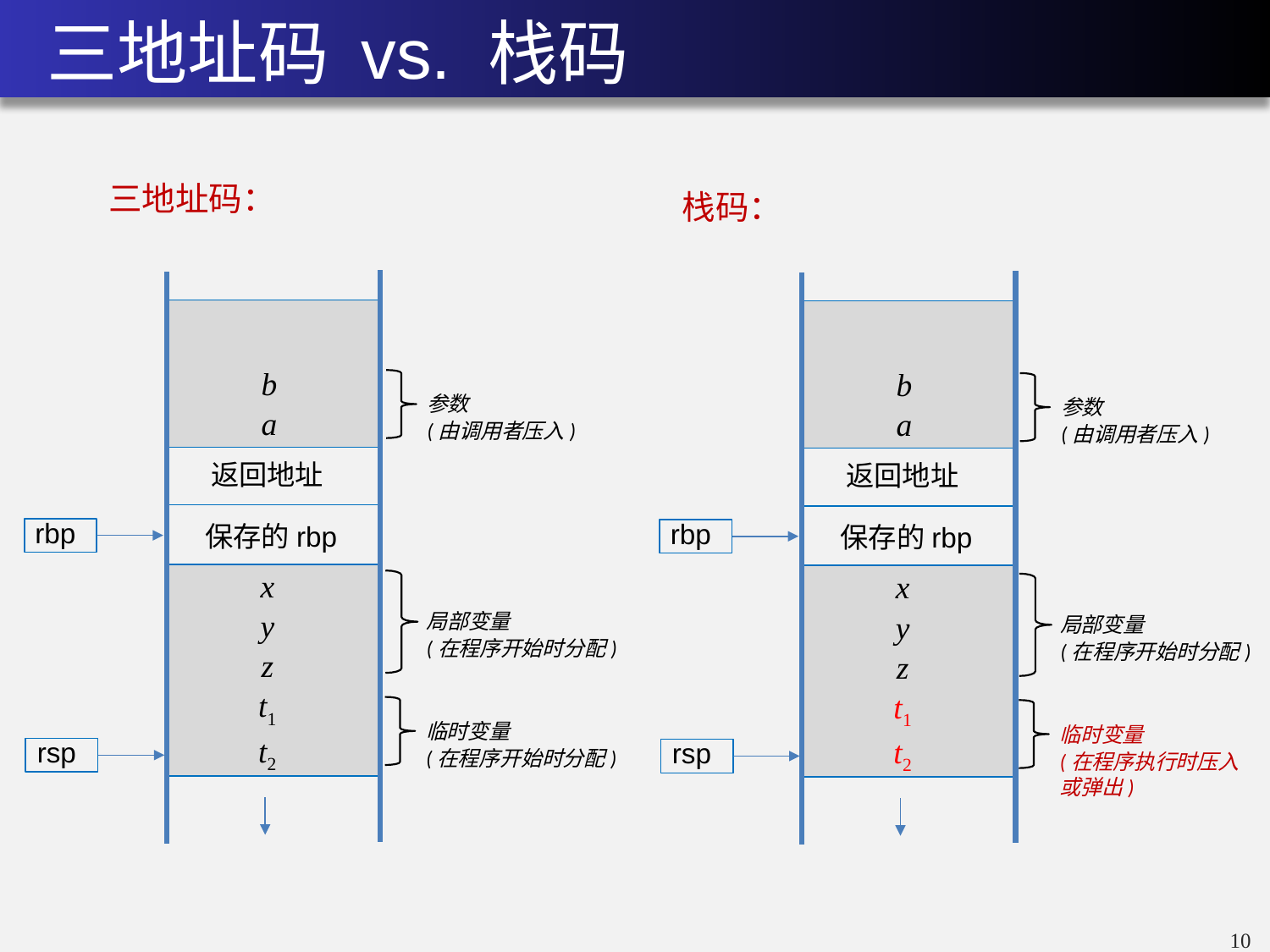

三地址码 vs. 栈码
三地址码：
栈码：

b
a
返回地址

保存的rbp
rbp

x
y
z
t1
t2

rsp

b
a
返回地址

保存的rbp
rbp

x
y
z
t1
t2

rsp

参数
(由调用者压入)
参数
(由调用者压入)

局部变量
(在程序开始时分配)
局部变量
(在程序开始时分配)

临时变量
(在程序开始时分配)
临时变量
(在程序执行时压入或弹出)
10